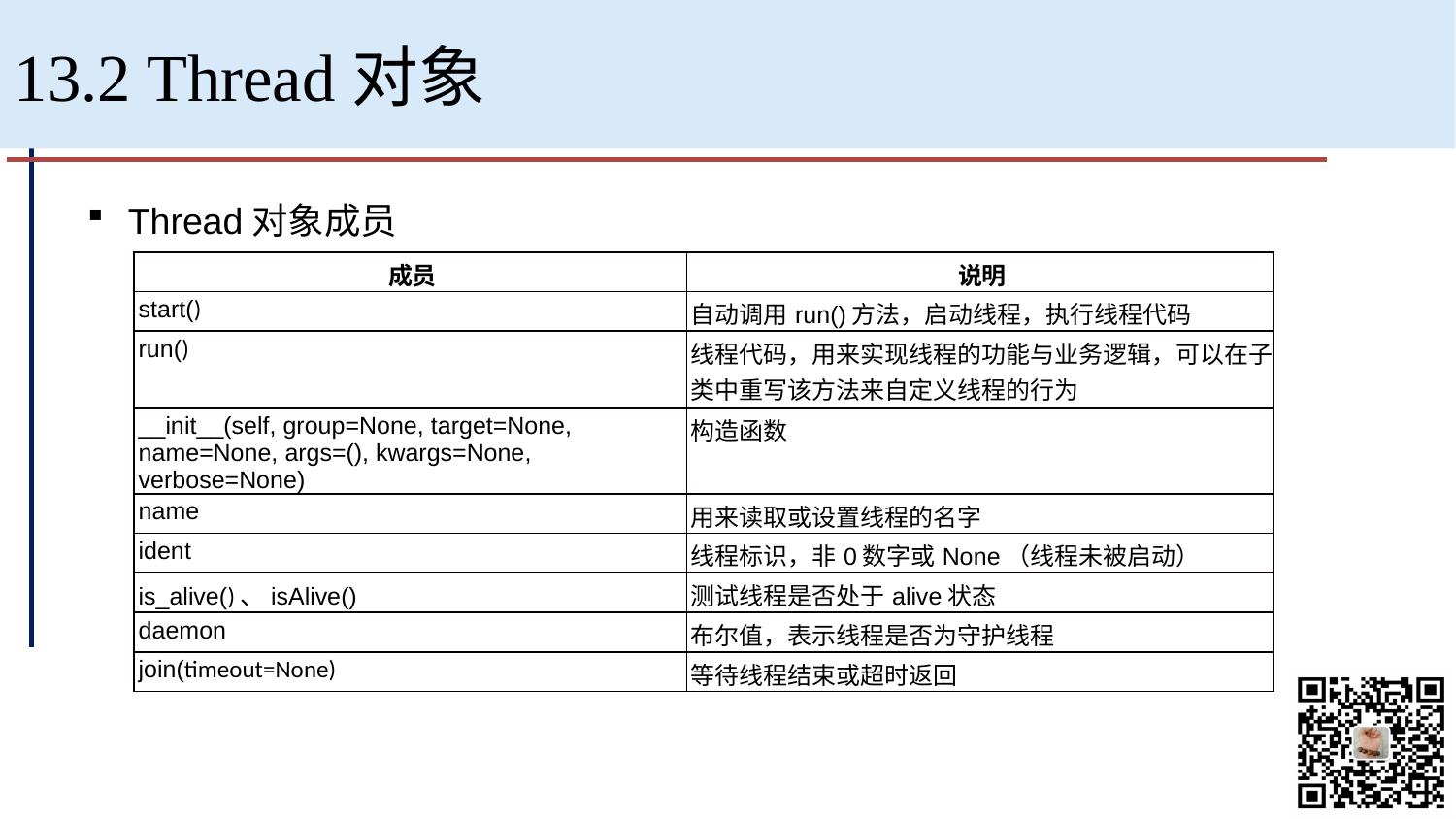

# 13.2 Thread对象
Thread对象成员
| 成员 | 说明 |
| --- | --- |
| start() | 自动调用run()方法，启动线程，执行线程代码 |
| run() | 线程代码，用来实现线程的功能与业务逻辑，可以在子类中重写该方法来自定义线程的行为 |
| \_\_init\_\_(self, group=None, target=None, name=None, args=(), kwargs=None, verbose=None) | 构造函数 |
| name | 用来读取或设置线程的名字 |
| ident | 线程标识，非0数字或None（线程未被启动） |
| is\_alive()、isAlive() | 测试线程是否处于alive状态 |
| daemon | 布尔值，表示线程是否为守护线程 |
| join(timeout=None) | 等待线程结束或超时返回 |